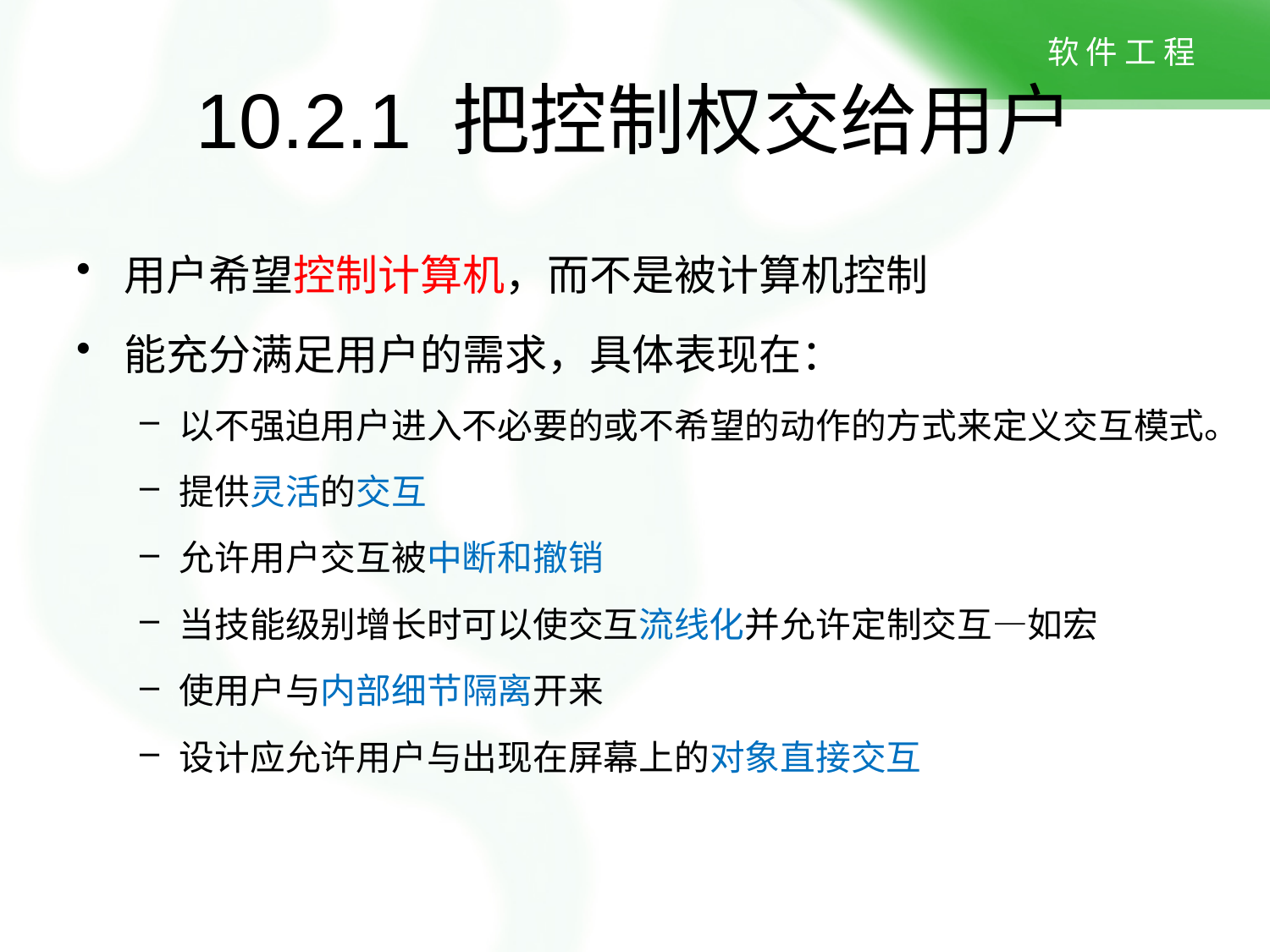

# 10.2.1 把控制权交给用户
用户希望控制计算机，而不是被计算机控制
能充分满足用户的需求，具体表现在：
以不强迫用户进入不必要的或不希望的动作的方式来定义交互模式。
提供灵活的交互
允许用户交互被中断和撤销
当技能级别增长时可以使交互流线化并允许定制交互—如宏
使用户与内部细节隔离开来
设计应允许用户与出现在屏幕上的对象直接交互